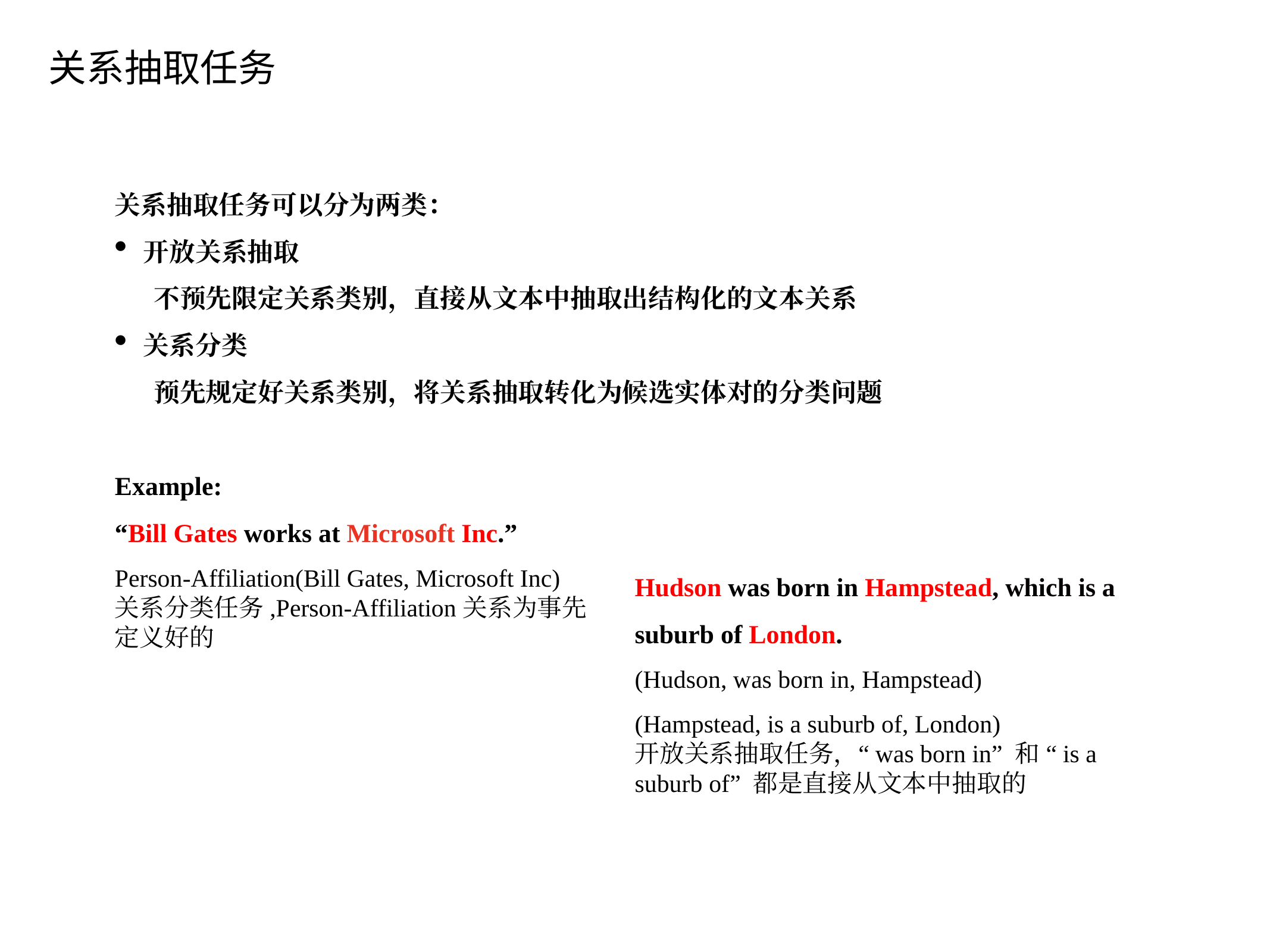

# 关系抽取任务
关系抽取任务可以分为两类：
开放关系抽取
     不预先限定关系类别，直接从文本中抽取出结构化的文本关系
关系分类
     预先规定好关系类别，将关系抽取转化为候选实体对的分类问题

Example:
“Bill Gates works at Microsoft Inc.”
Person-Affiliation(Bill Gates, Microsoft Inc)
关系分类任务,Person-Affiliation关系为事先
定义好的

Hudson was born in Hampstead, which is a suburb of London.
(Hudson, was born in, Hampstead)
(Hampstead, is a suburb of, London)
开放关系抽取任务，“was born in” 和 “is a suburb of” 都是直接从文本中抽取的